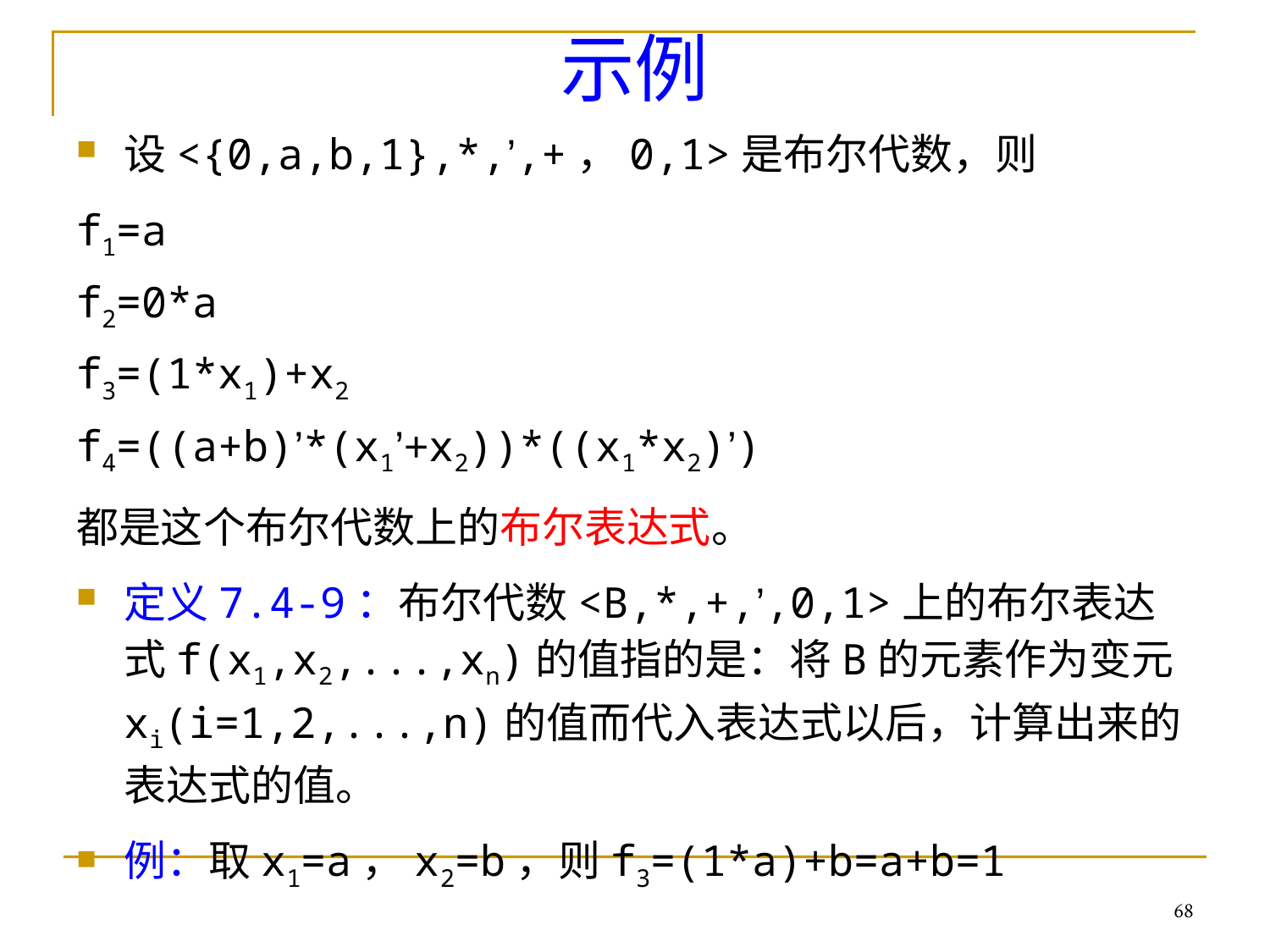

# 示例
设<{0,a,b,1},*,’,+，0,1>是布尔代数，则
f1=a
f2=0*a
f3=(1*x1)+x2
f4=((a+b)’*(x1’+x2))*((x1*x2)’)
都是这个布尔代数上的布尔表达式。
定义7.4-9：布尔代数<B,*,+,’,0,1>上的布尔表达式f(x1,x2,...,xn)的值指的是：将B的元素作为变元xi(i=1,2,...,n)的值而代入表达式以后，计算出来的表达式的值。
例：取x1=a，x2=b，则f3=(1*a)+b=a+b=1
68